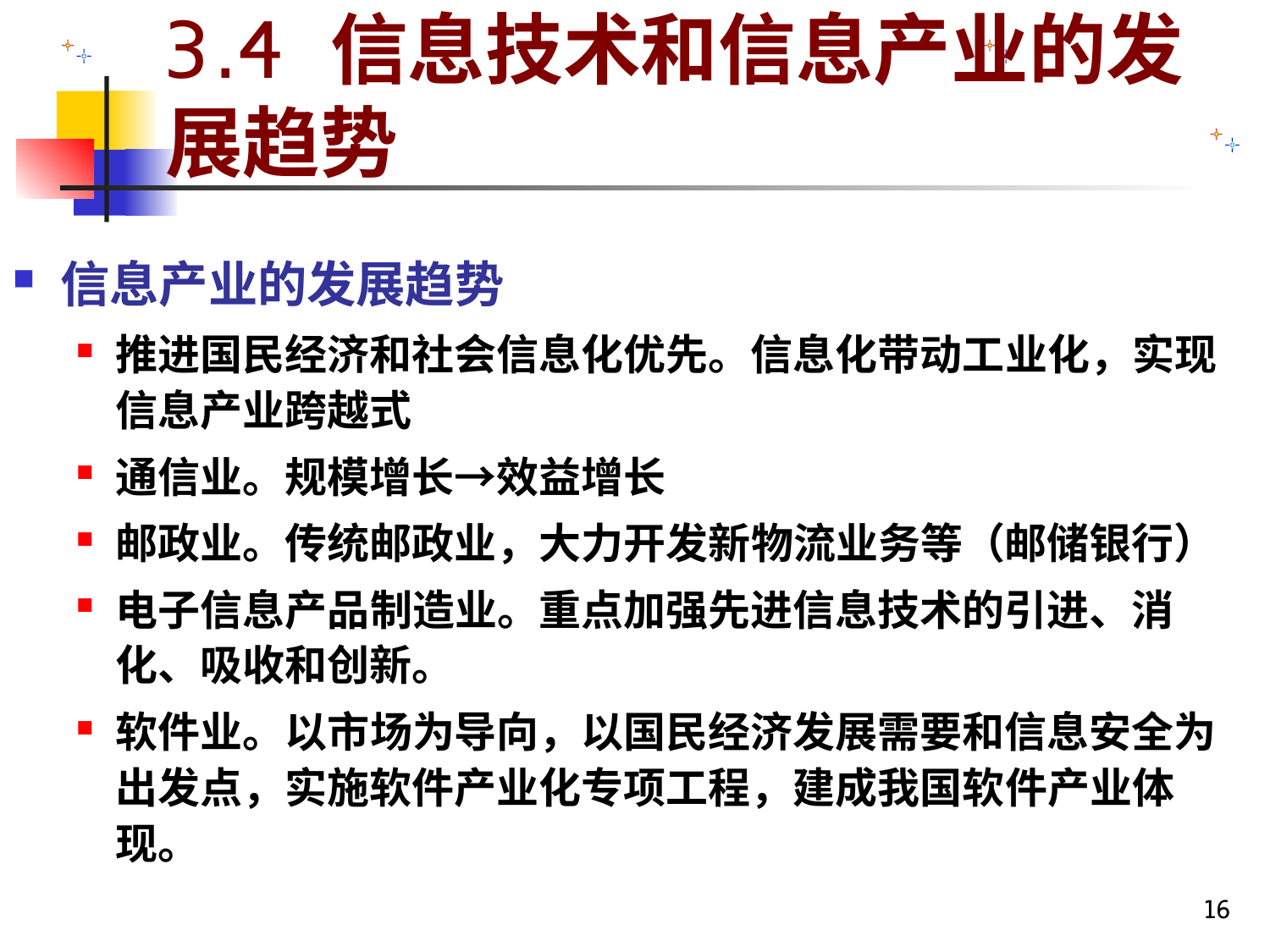

# 3.4 信息技术和信息产业的发展趋势
信息产业的发展趋势
推进国民经济和社会信息化优先。信息化带动工业化，实现信息产业跨越式
通信业。规模增长→效益增长
邮政业。传统邮政业，大力开发新物流业务等（邮储银行）
电子信息产品制造业。重点加强先进信息技术的引进、消化、吸收和创新。
软件业。以市场为导向，以国民经济发展需要和信息安全为出发点，实施软件产业化专项工程，建成我国软件产业体现。
16